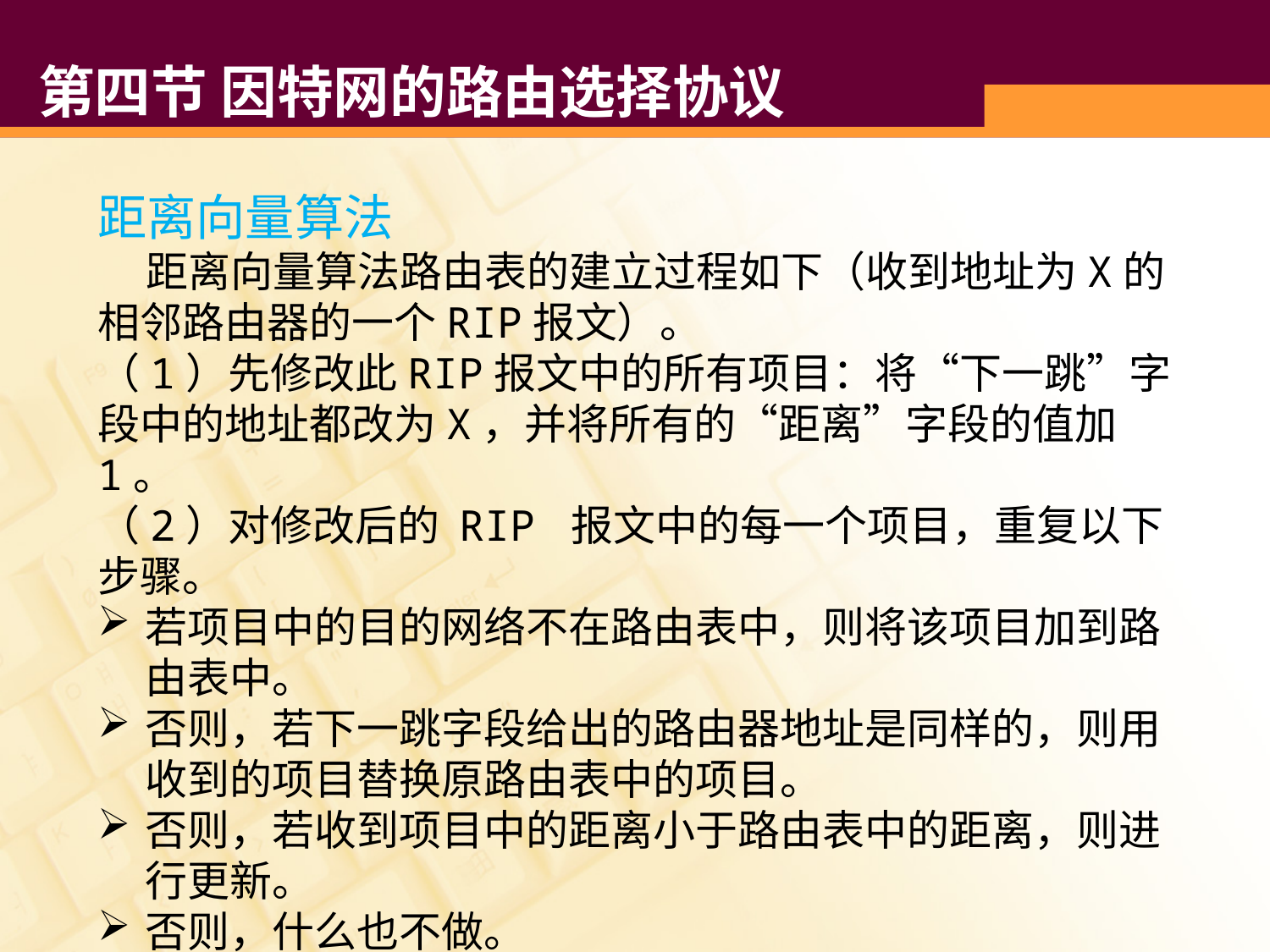

# 第四节 因特网的路由选择协议
距离向量算法
    距离向量算法路由表的建立过程如下（收到地址为X的相邻路由器的一个RIP报文）。
（1）先修改此RIP报文中的所有项目：将“下一跳”字段中的地址都改为X，并将所有的“距离”字段的值加1。
（2）对修改后的 RIP 报文中的每一个项目，重复以下步骤。
若项目中的目的网络不在路由表中，则将该项目加到路由表中。
否则，若下一跳字段给出的路由器地址是同样的，则用收到的项目替换原路由表中的项目。
否则，若收到项目中的距离小于路由表中的距离，则进行更新。
否则，什么也不做。